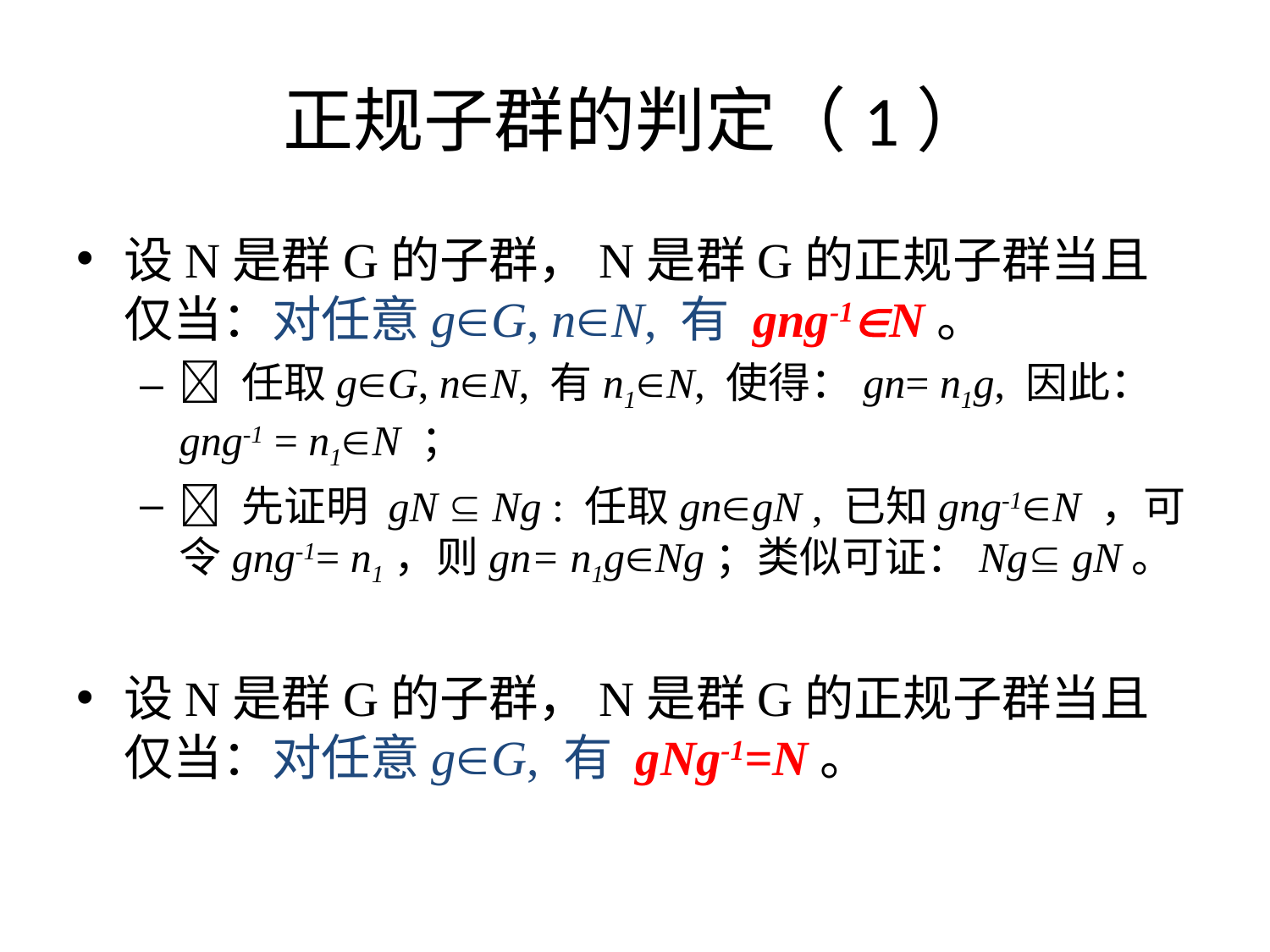

# 正规子群的判定（1）
设N是群G的子群，N是群G的正规子群当且仅当：对任意g∈G, n∈N, 有 gng-1∈N。
⇒ 任取g∈G, n∈N, 有n1∈N, 使得：gn= n1g, 因此： gng-1 = n1∈N ；
⇐ 先证明 gN ⊆ Ng : 任取gn∈gN , 已知gng-1∈N ，可令gng-1= n1，则gn= n1g∈Ng；类似可证：Ng⊆ gN。

设N是群G的子群，N是群G的正规子群当且仅当：对任意g∈G, 有 gNg-1=N。